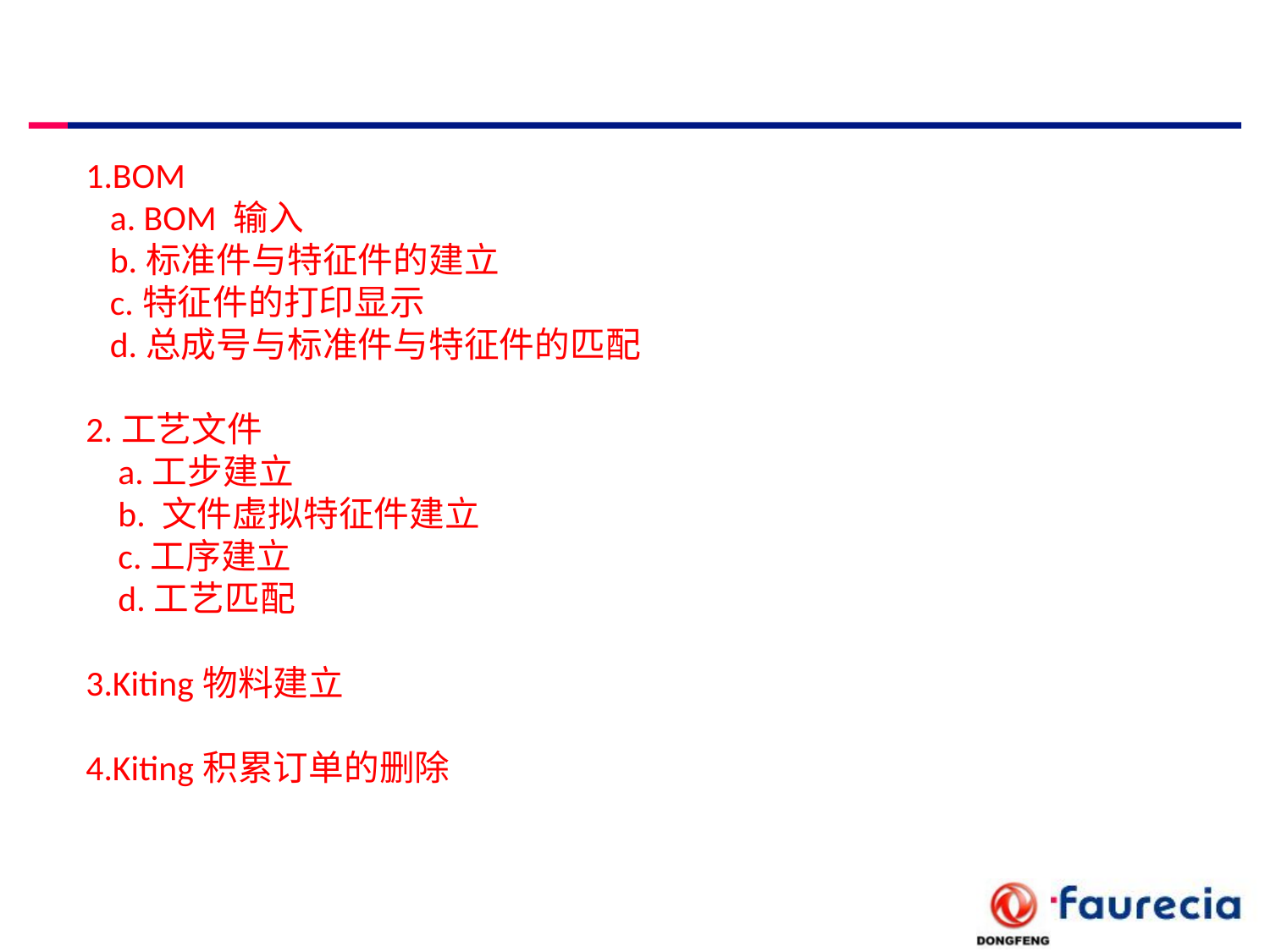

1.BOM
   a. BOM 输入
   b.标准件与特征件的建立
   c.特征件的打印显示
   d.总成号与标准件与特征件的匹配

2.工艺文件
    a.工步建立
    b. 文件虚拟特征件建立
    c.工序建立
    d.工艺匹配

3.Kiting物料建立

4.Kiting积累订单的删除